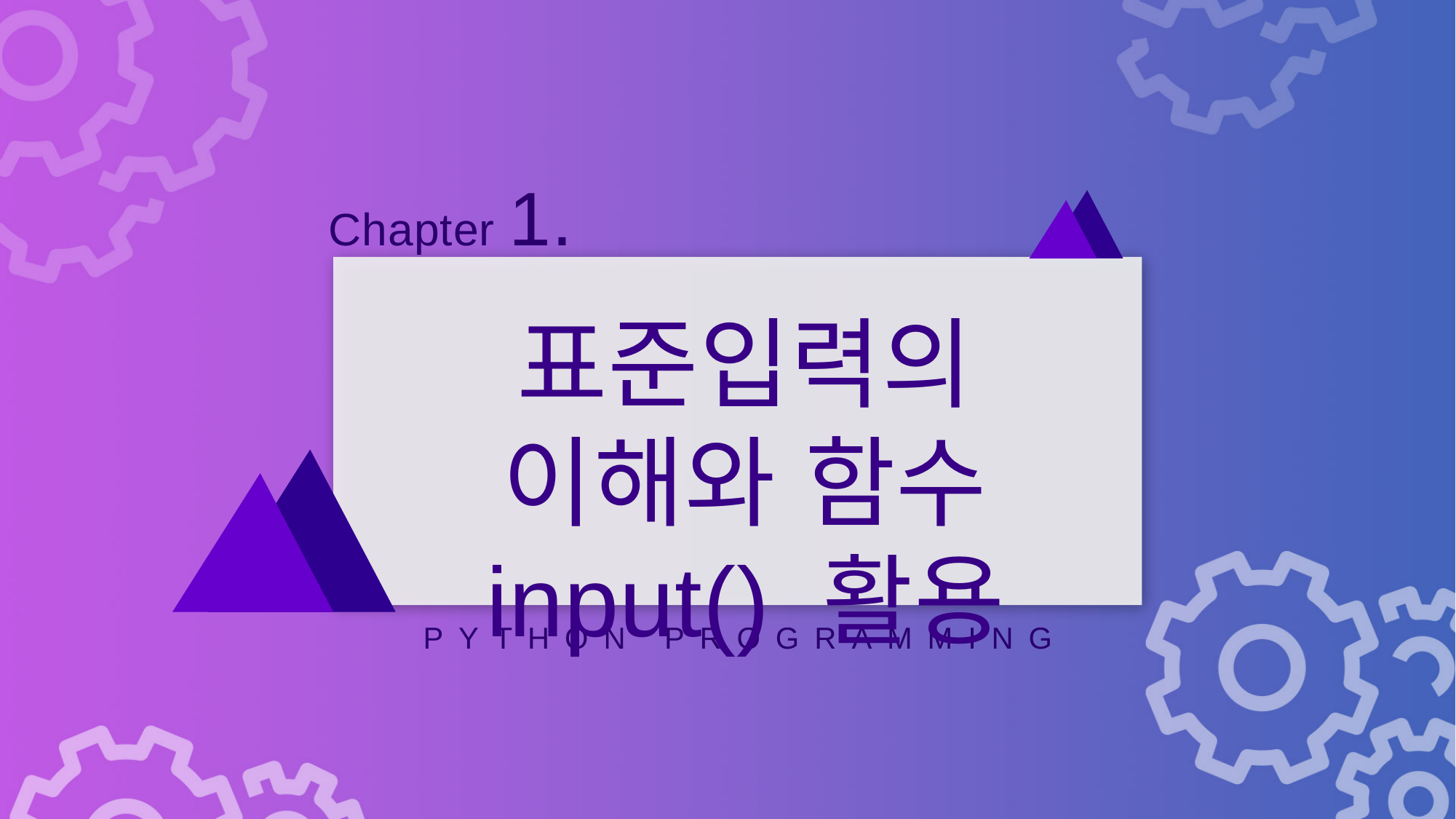

Chapter 1.
표준입력의 이해와 함수 input() 활용